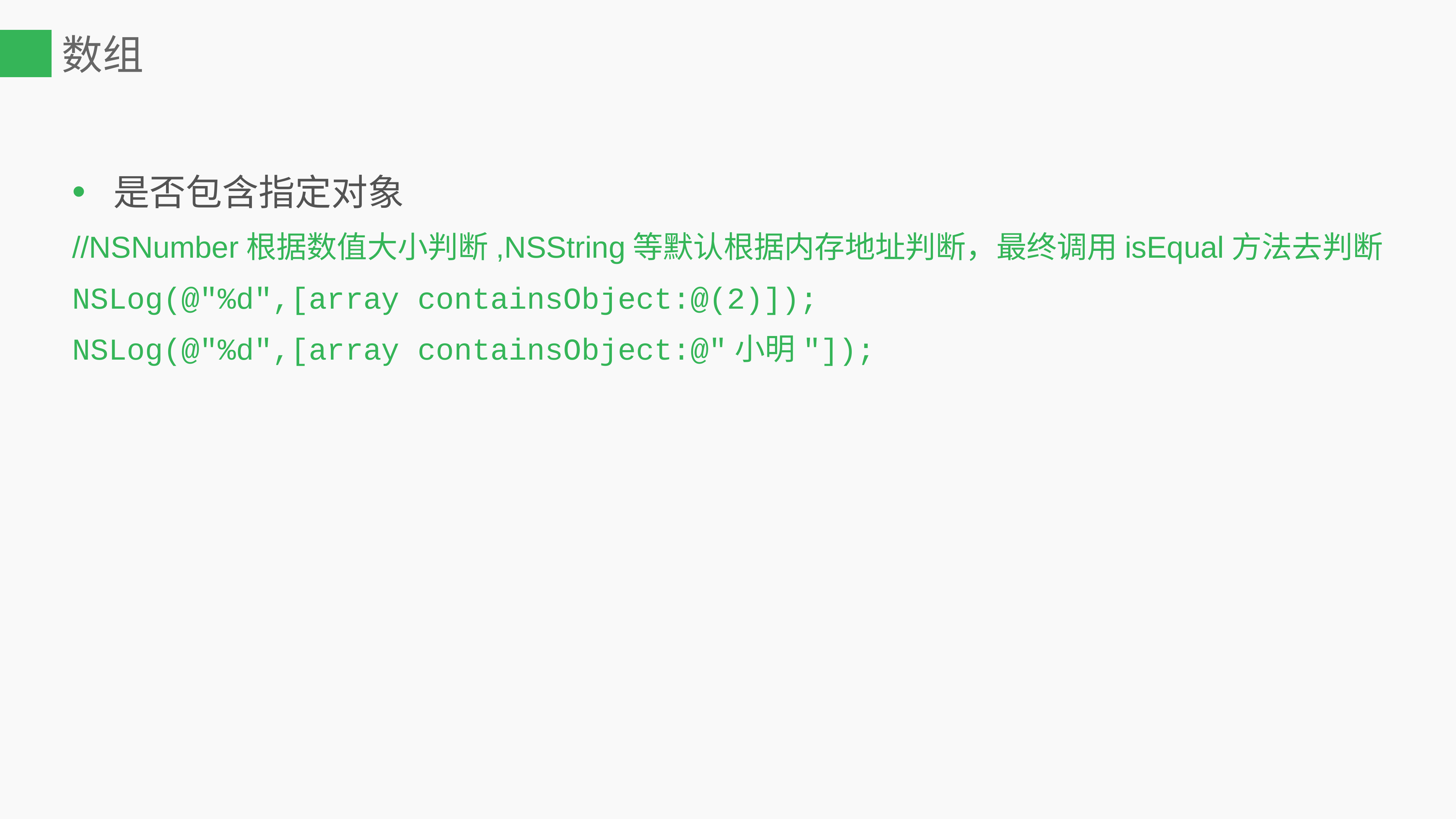

# 数组
是否包含指定对象
//NSNumber根据数值大小判断,NSString等默认根据内存地址判断，最终调用isEqual方法去判断
NSLog(@"%d",[array containsObject:@(2)]);
NSLog(@"%d",[array containsObject:@"小明"]);